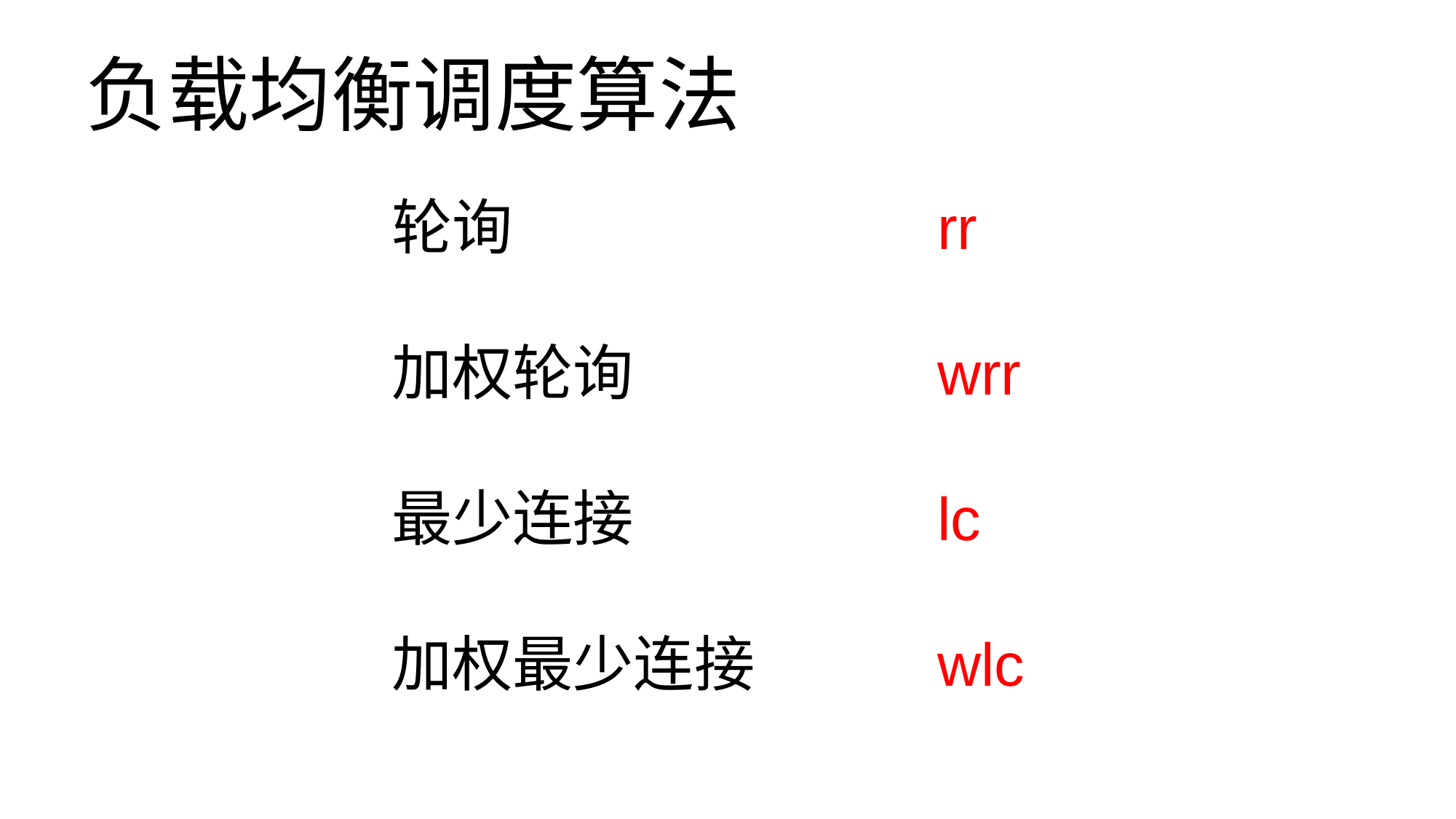

负载均衡调度算法
轮询				rr

加权轮询			wrr

最少连接			lc

加权最少连接		wlc